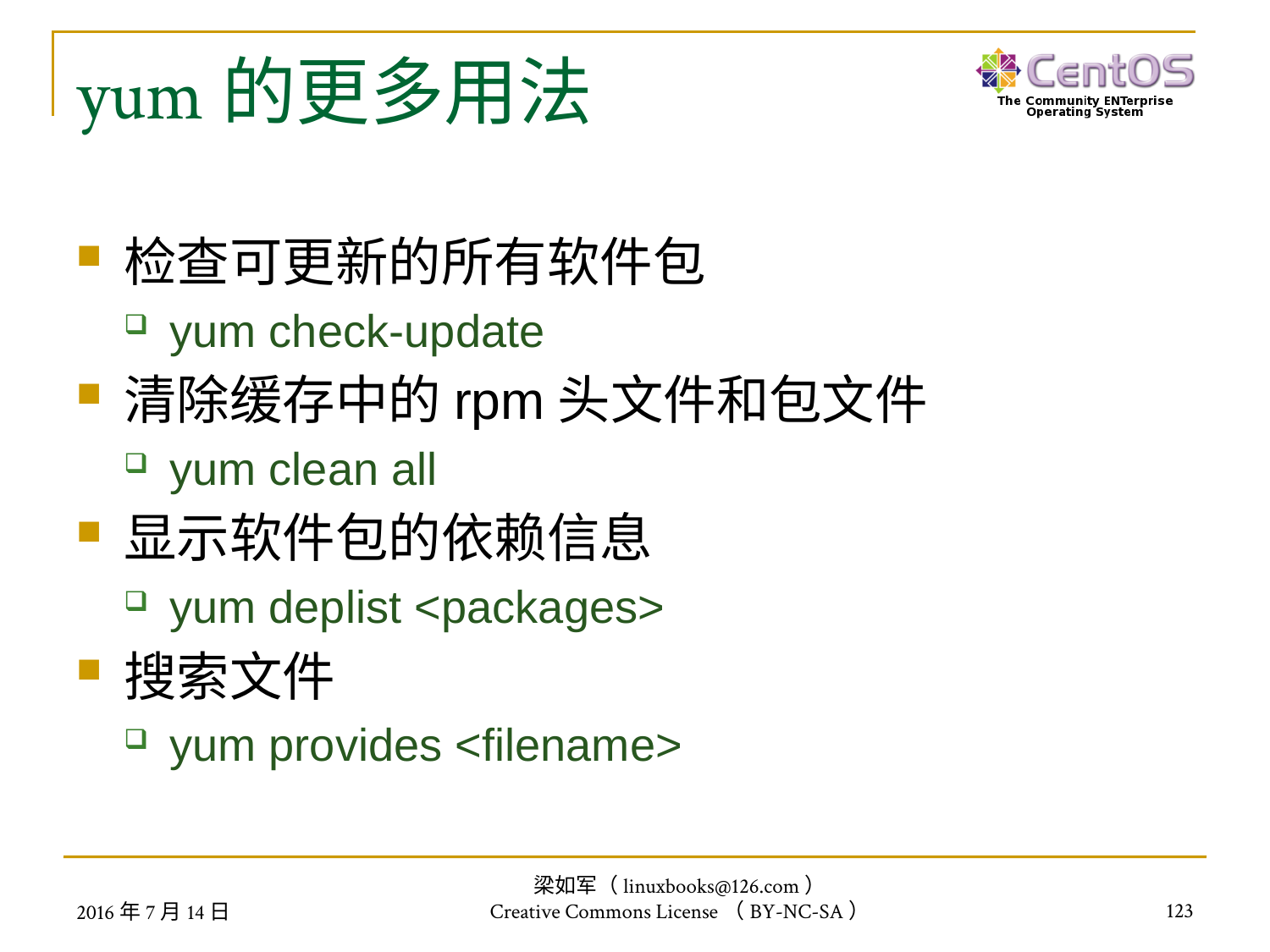

# yum的更多用法
检查可更新的所有软件包
yum check-update
清除缓存中的rpm头文件和包文件
yum clean all
显示软件包的依赖信息
yum deplist <packages>
搜索文件
yum provides <filename>
梁如军（linuxbooks@126.com）
Creative Commons License（BY-NC-SA）
2016年7月14日
123